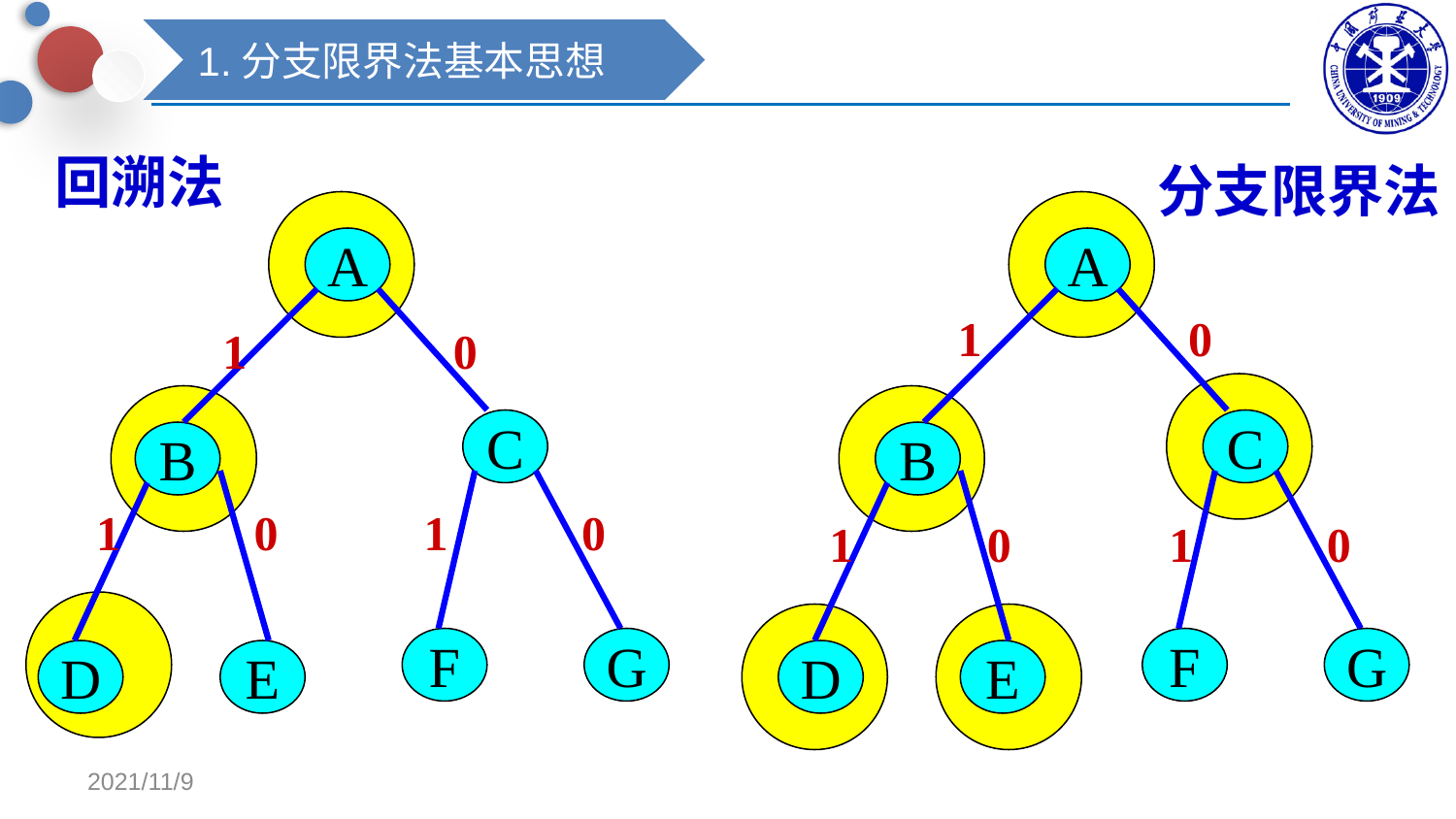

1.分支限界法基本思想
回溯法
分支限界法

A
A

1
0
1
0

C
C
B
B

1
0
1
0
1
0
1
0

F
G
F
G
D
E
D
E
2021/11/9